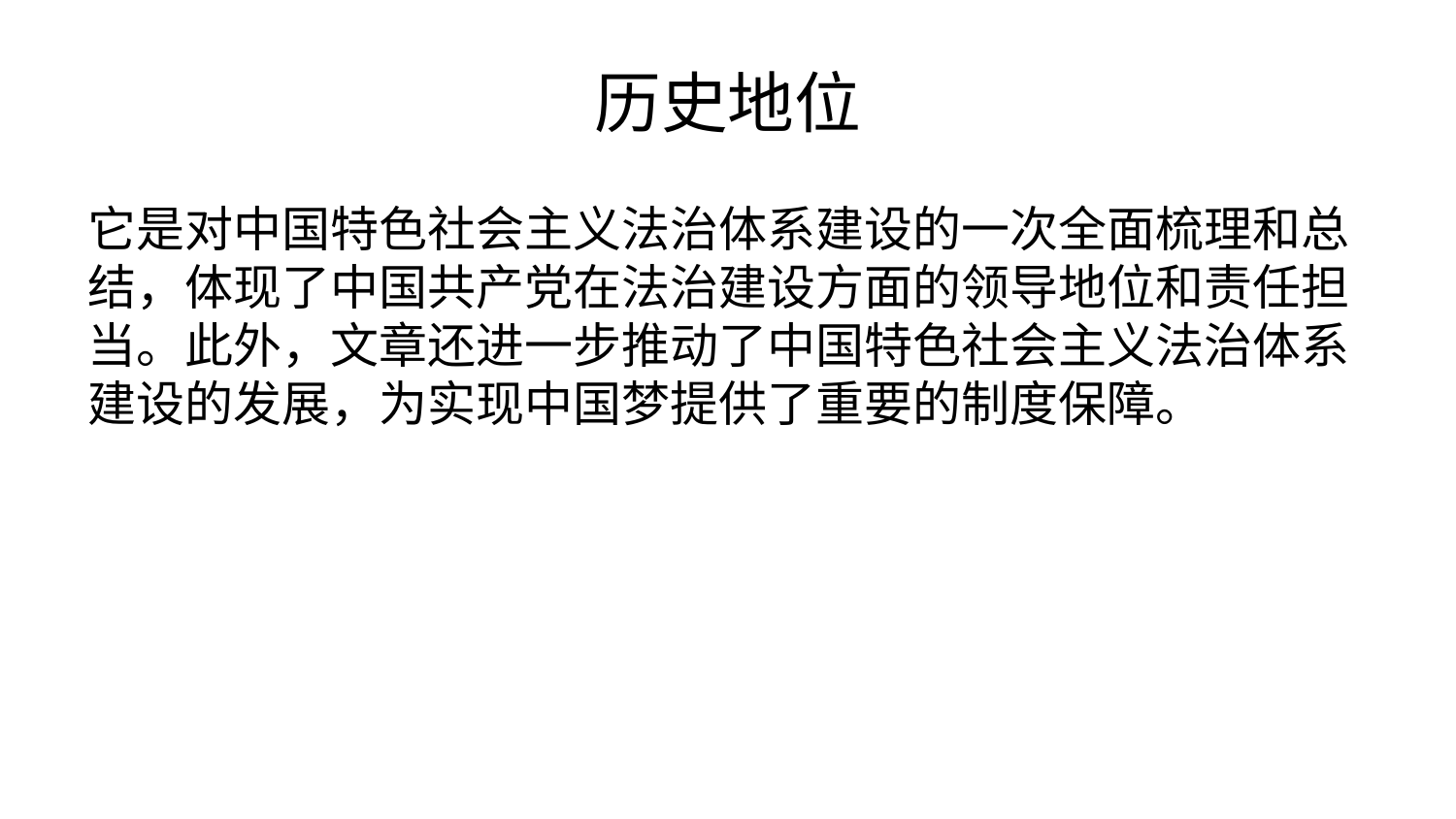

# 历史地位
它是对中国特色社会主义法治体系建设的一次全面梳理和总结，体现了中国共产党在法治建设方面的领导地位和责任担当。此外，文章还进一步推动了中国特色社会主义法治体系建设的发展，为实现中国梦提供了重要的制度保障。